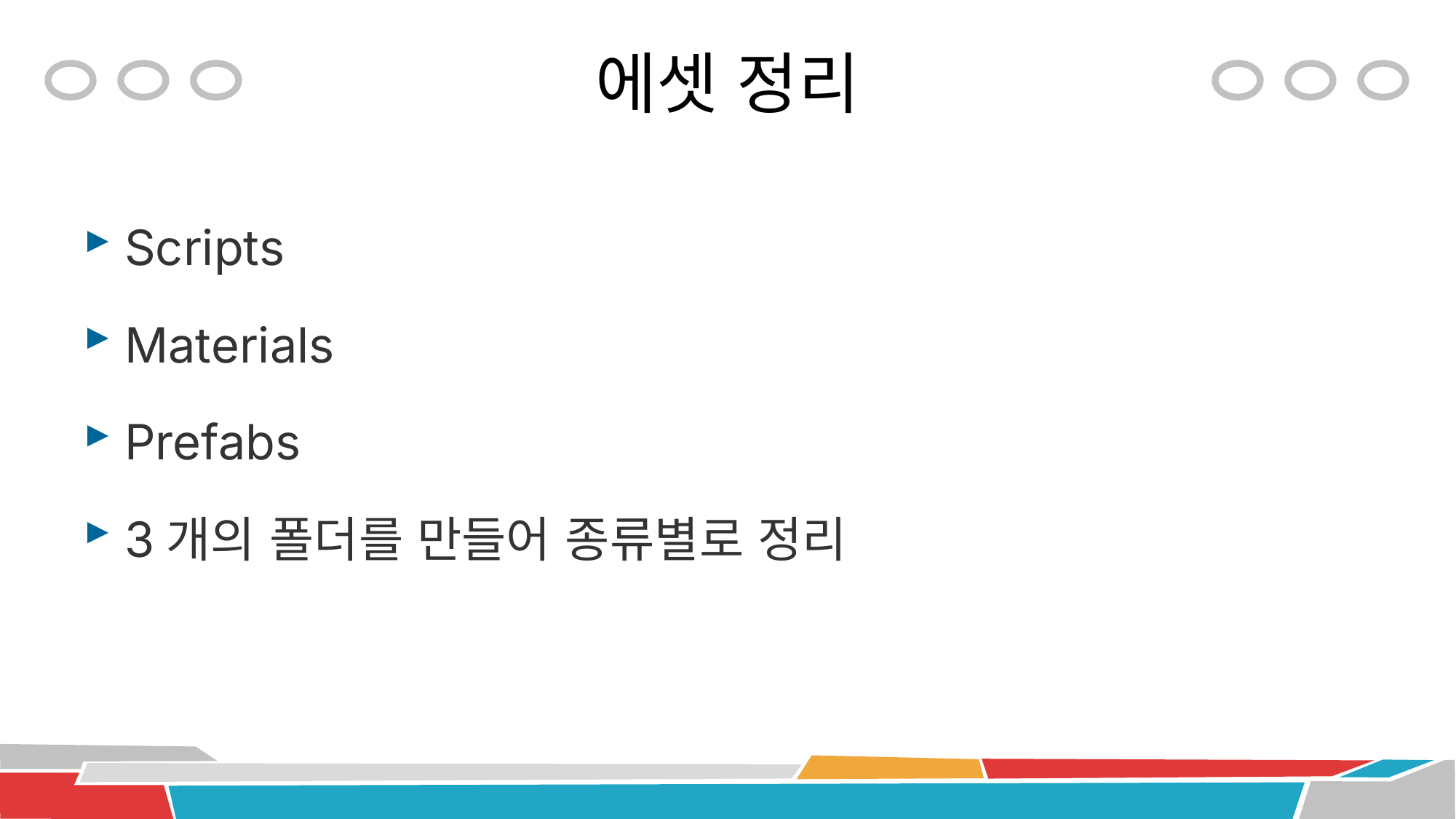

# 에셋 정리
Scripts
Materials
Prefabs
3개의 폴더를 만들어 종류별로 정리